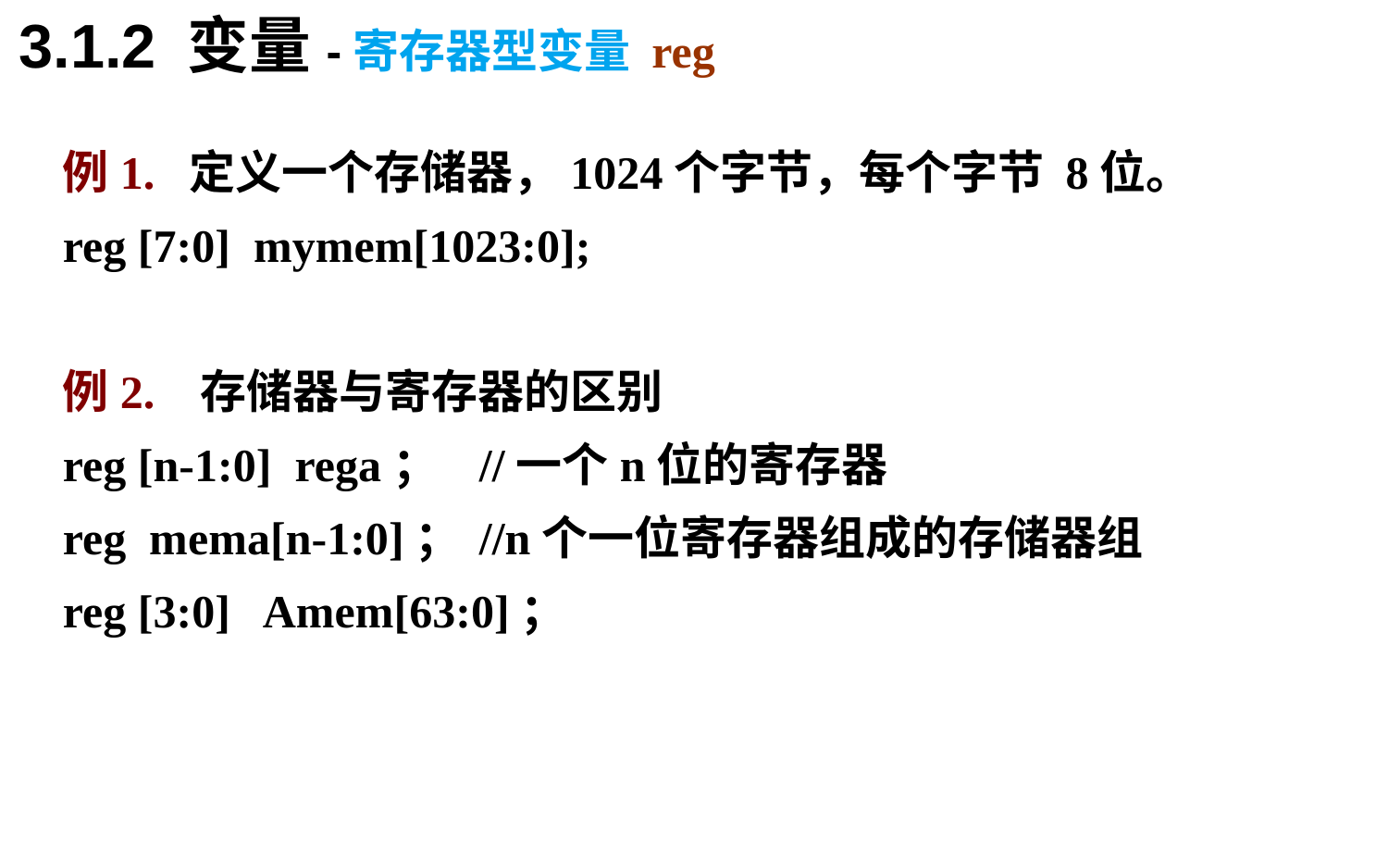

3.1.2 变量-寄存器型变量 reg
例1.  定义一个存储器，1024个字节，每个字节 8位。
reg [7:0]  mymem[1023:0];

例2.   存储器与寄存器的区别
reg [n-1:0]  rega；	//一个n位的寄存器
reg  mema[n-1:0]；	//n个一位寄存器组成的存储器组
reg [3:0]   Amem[63:0]；